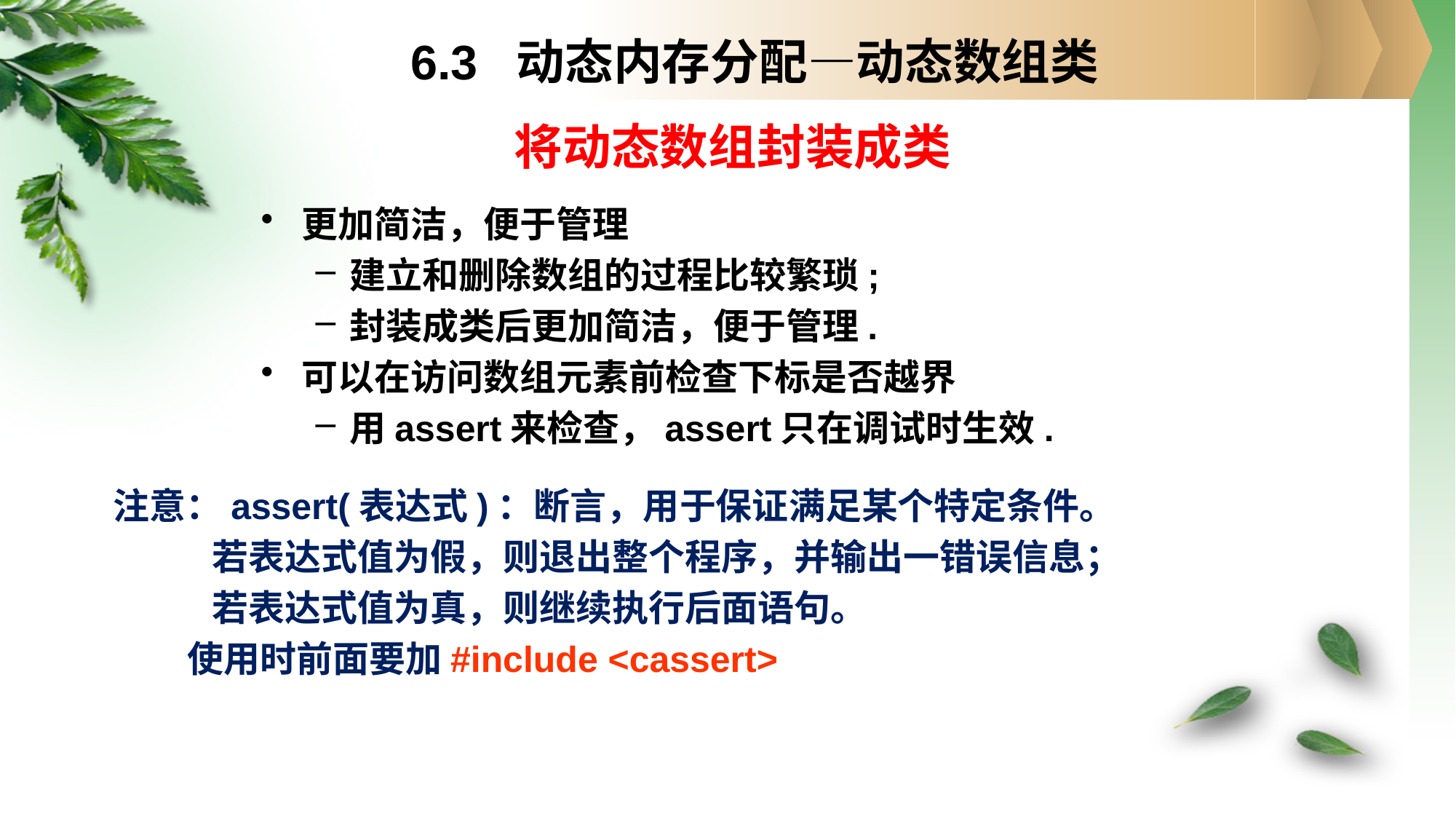

6.3  动态内存分配—动态数组类
# 将动态数组封装成类
更加简洁，便于管理
建立和删除数组的过程比较繁琐;
封装成类后更加简洁，便于管理.
可以在访问数组元素前检查下标是否越界
用assert来检查，assert只在调试时生效.
注意：assert(表达式)：断言，用于保证满足某个特定条件。
           若表达式值为假，则退出整个程序，并输出一错误信息；
           若表达式值为真，则继续执行后面语句。
        使用时前面要加#include <cassert>